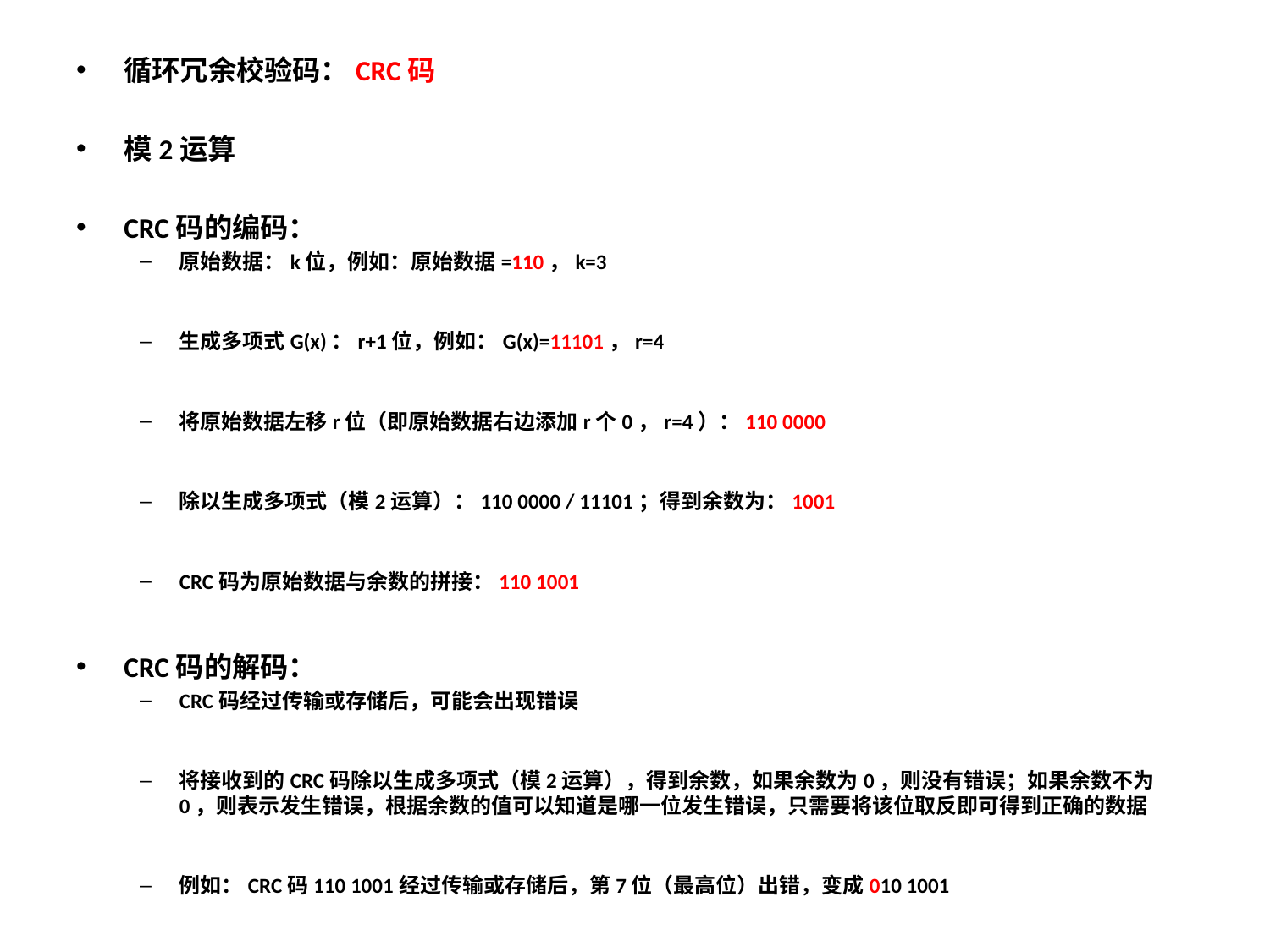

循环冗余校验码：CRC码

模2运算

CRC码的编码：
原始数据：k位，例如：原始数据=110，k=3

生成多项式G(x)：r+1位，例如：G(x)=11101，r=4

将原始数据左移r位（即原始数据右边添加r个0，r=4）：110 0000

除以生成多项式（模2运算）：110 0000 / 11101；得到余数为：1001

CRC码为原始数据与余数的拼接：110 1001

CRC码的解码：
CRC码经过传输或存储后，可能会出现错误

将接收到的CRC码除以生成多项式（模2运算），得到余数，如果余数为0，则没有错误；如果余数不为0，则表示发生错误，根据余数的值可以知道是哪一位发生错误，只需要将该位取反即可得到正确的数据

例如：CRC码110 1001经过传输或存储后，第7位（最高位）出错，变成010 1001

010 1001 / 11101，得到余数1110（不为0），表示第7位（最高位）出错